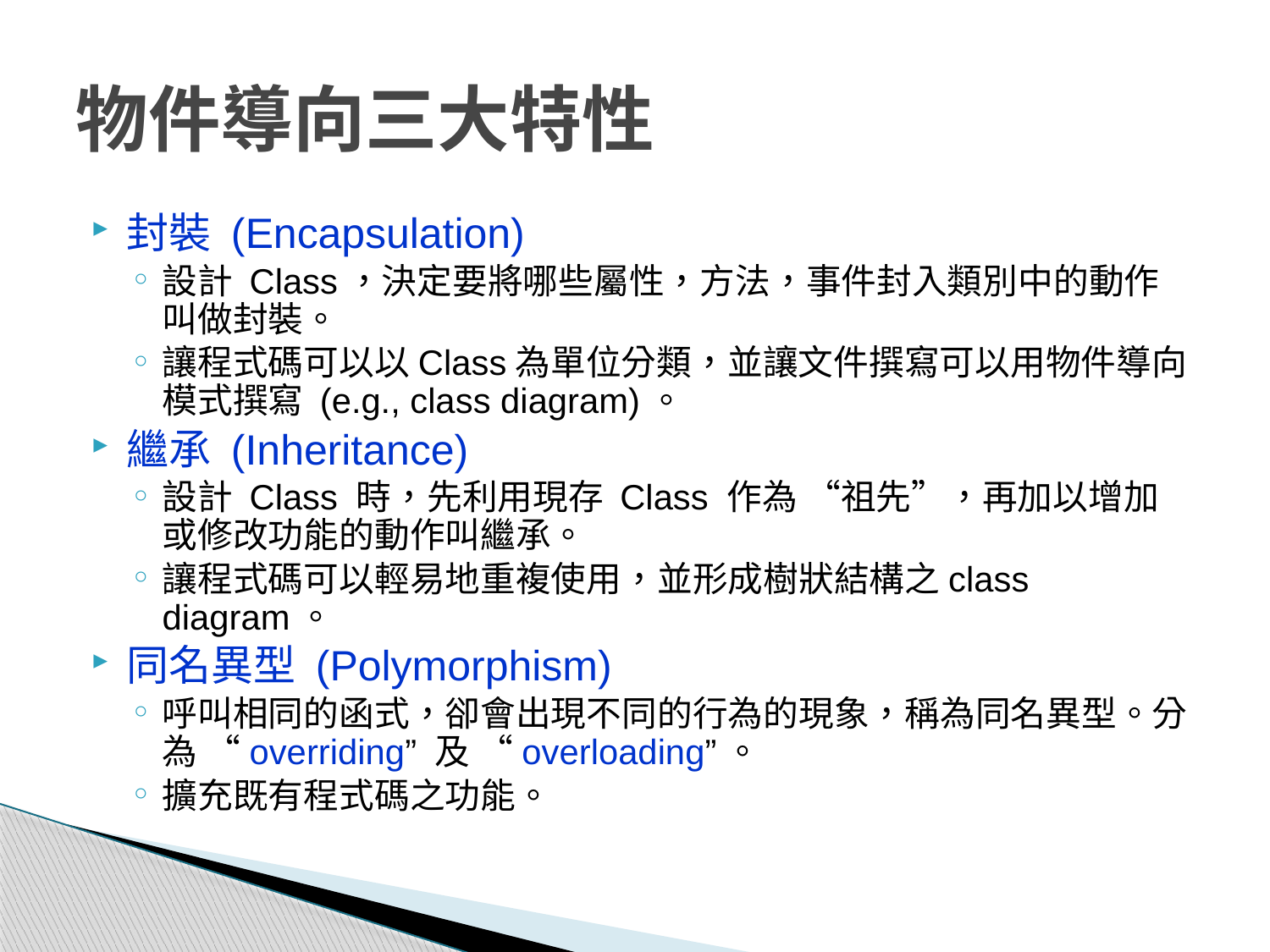

# 物件導向三大特性
封裝 (Encapsulation)
設計 Class，決定要將哪些屬性，方法，事件封入類別中的動作叫做封裝。
讓程式碼可以以Class為單位分類，並讓文件撰寫可以用物件導向模式撰寫 (e.g., class diagram)。
繼承 (Inheritance)
設計 Class 時，先利用現存 Class 作為 “祖先”，再加以增加或修改功能的動作叫繼承。
讓程式碼可以輕易地重複使用，並形成樹狀結構之class diagram。
同名異型 (Polymorphism)
呼叫相同的函式，卻會出現不同的行為的現象，稱為同名異型。分為 “overriding” 及 “overloading”。
擴充既有程式碼之功能。